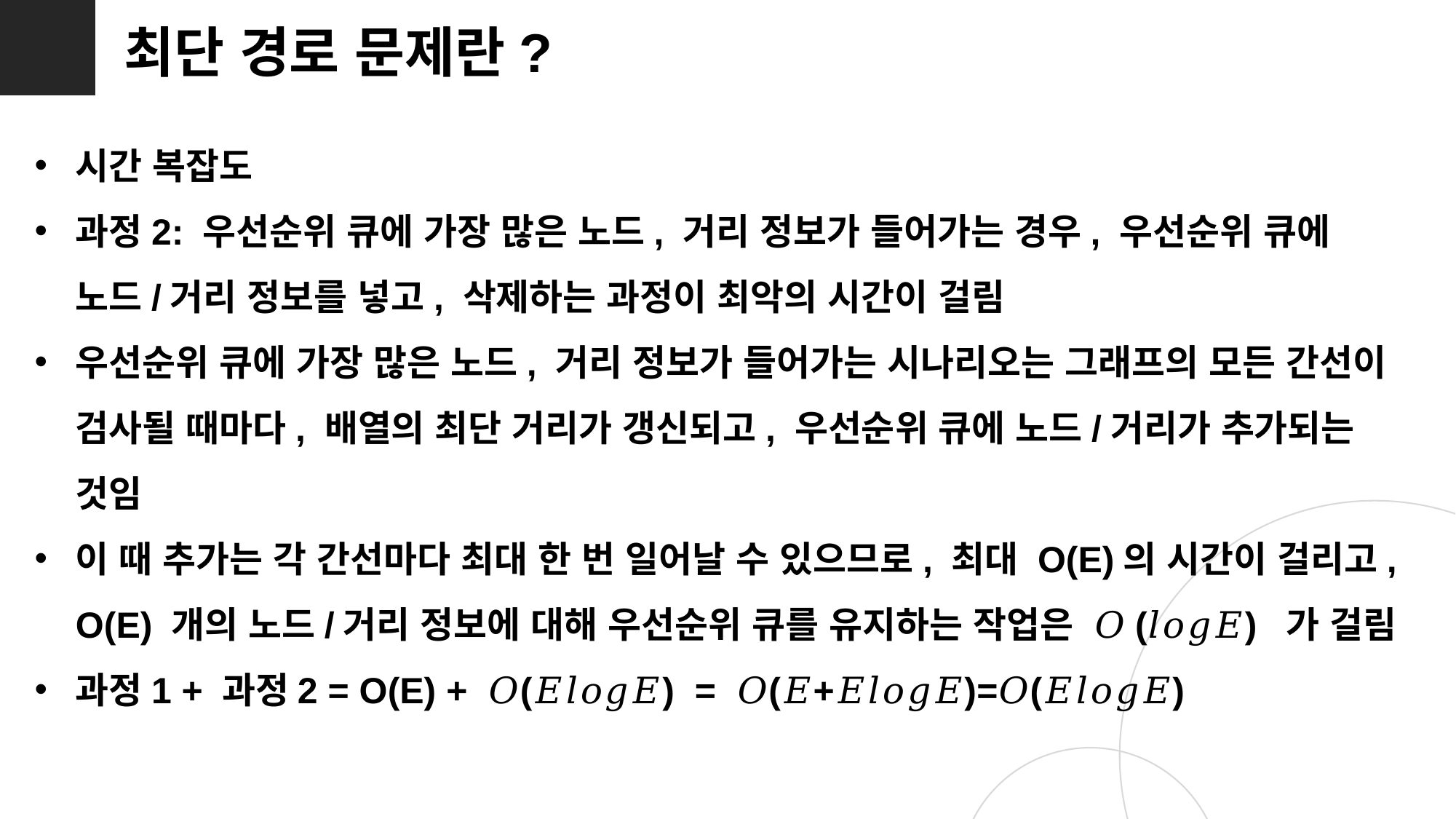

최단 경로 문제란?
시간 복잡도
과정2: 우선순위 큐에 가장 많은 노드, 거리 정보가 들어가는 경우, 우선순위 큐에 노드/거리 정보를 넣고, 삭제하는 과정이 최악의 시간이 걸림
우선순위 큐에 가장 많은 노드, 거리 정보가 들어가는 시나리오는 그래프의 모든 간선이 검사될 때마다, 배열의 최단 거리가 갱신되고, 우선순위 큐에 노드/거리가 추가되는 것임
이 때 추가는 각 간선마다 최대 한 번 일어날 수 있으므로, 최대 O(E)의 시간이 걸리고, O(E) 개의 노드/거리 정보에 대해 우선순위 큐를 유지하는 작업은  𝑂(𝑙𝑜𝑔𝐸)  가 걸림
과정1 + 과정2 = O(E) +  𝑂(𝐸𝑙𝑜𝑔𝐸)  =  𝑂(𝐸+𝐸𝑙𝑜𝑔𝐸)=𝑂(𝐸𝑙𝑜𝑔𝐸)